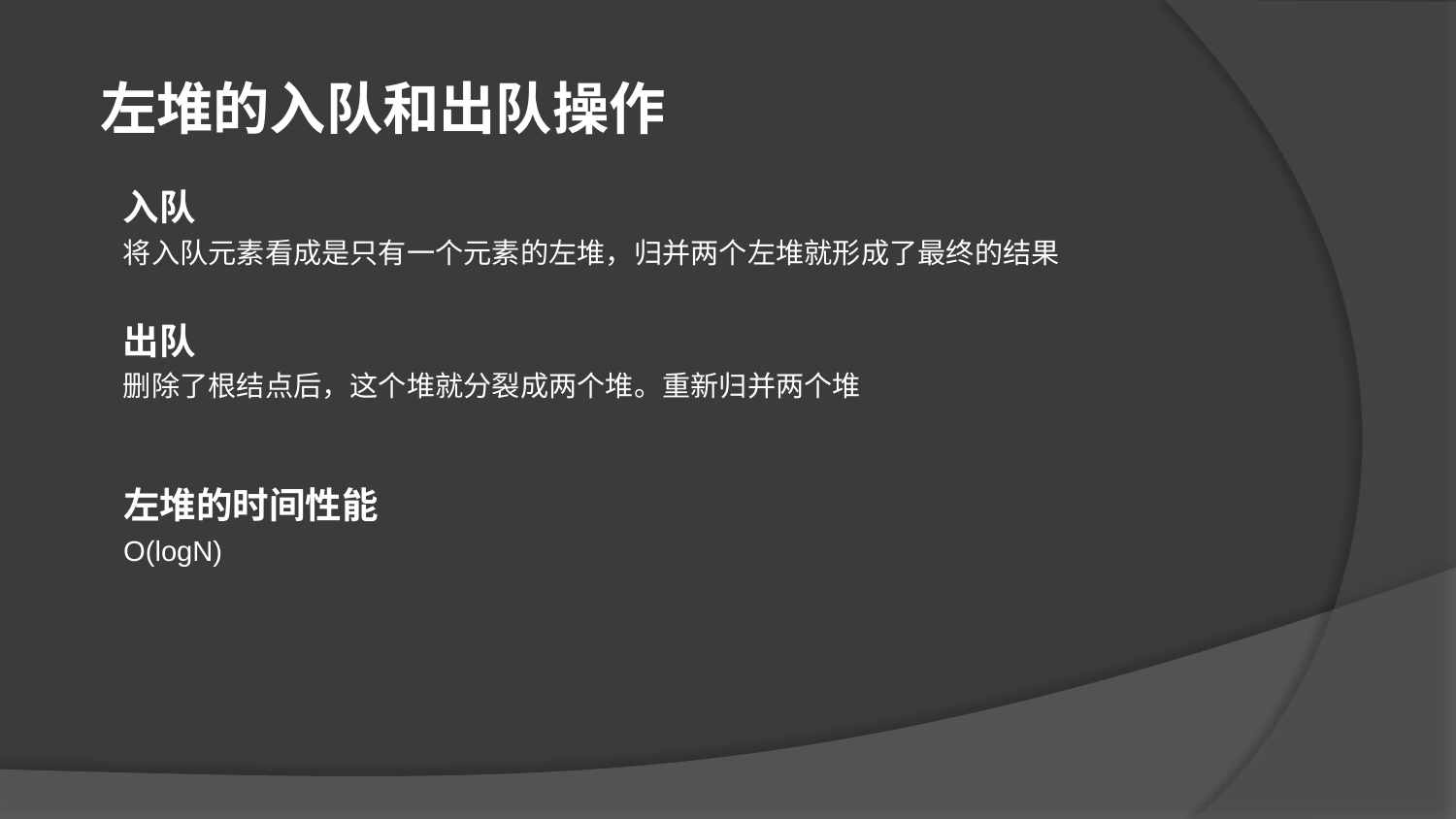

左堆的入队和出队操作
入队
将入队元素看成是只有一个元素的左堆，归并两个左堆就形成了最终的结果

出队
删除了根结点后，这个堆就分裂成两个堆。重新归并两个堆
左堆的时间性能
O(logN)